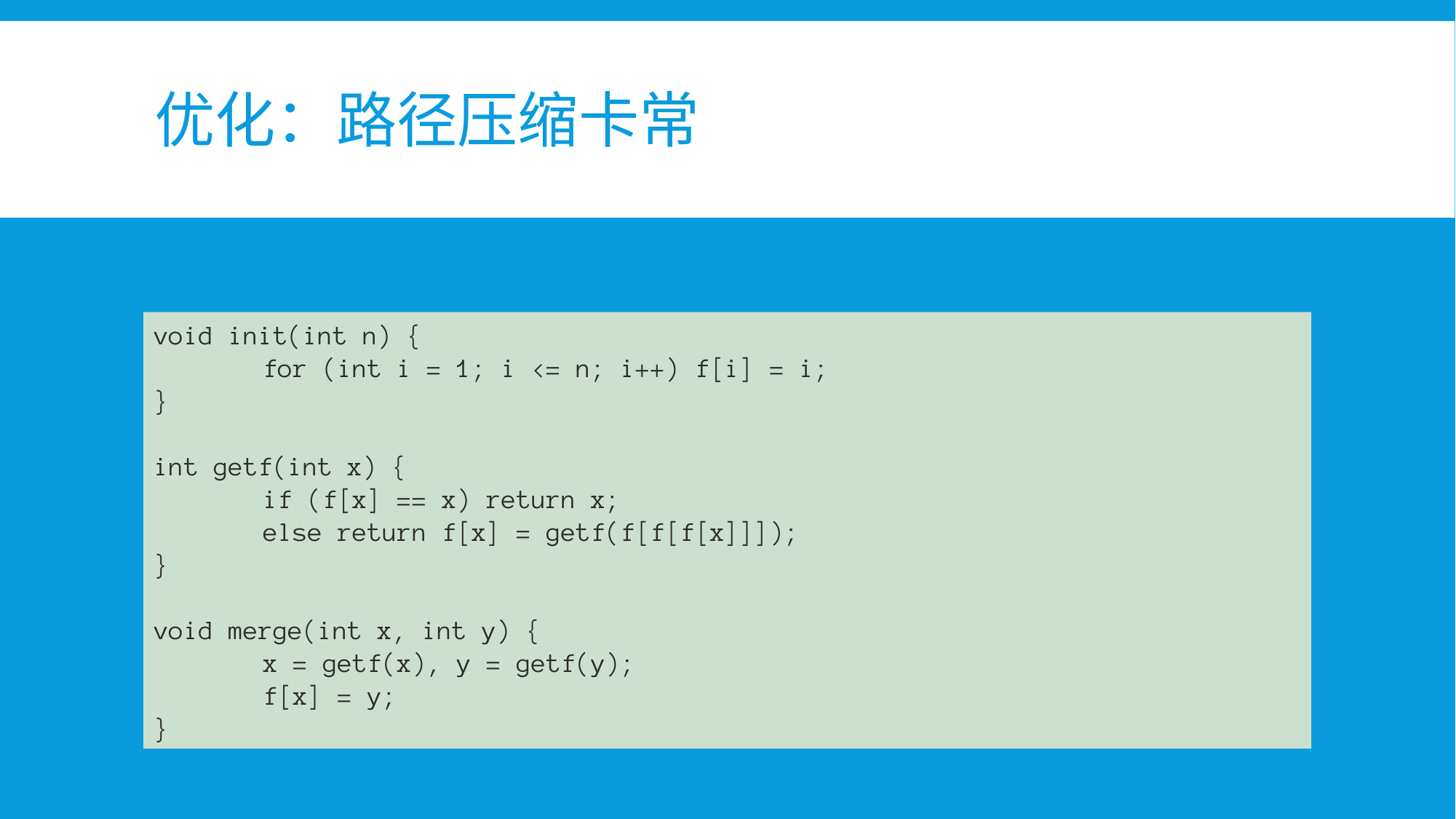

# 优化：路径压缩卡常
void init(int n) {
	for (int i = 1; i <= n; i++) f[i] = i;
}

int getf(int x) {
	if (f[x] == x) return x;
	else return f[x] = getf(f[f[f[x]]]);
}

void merge(int x, int y) {
	x = getf(x), y = getf(y);
	f[x] = y;
}